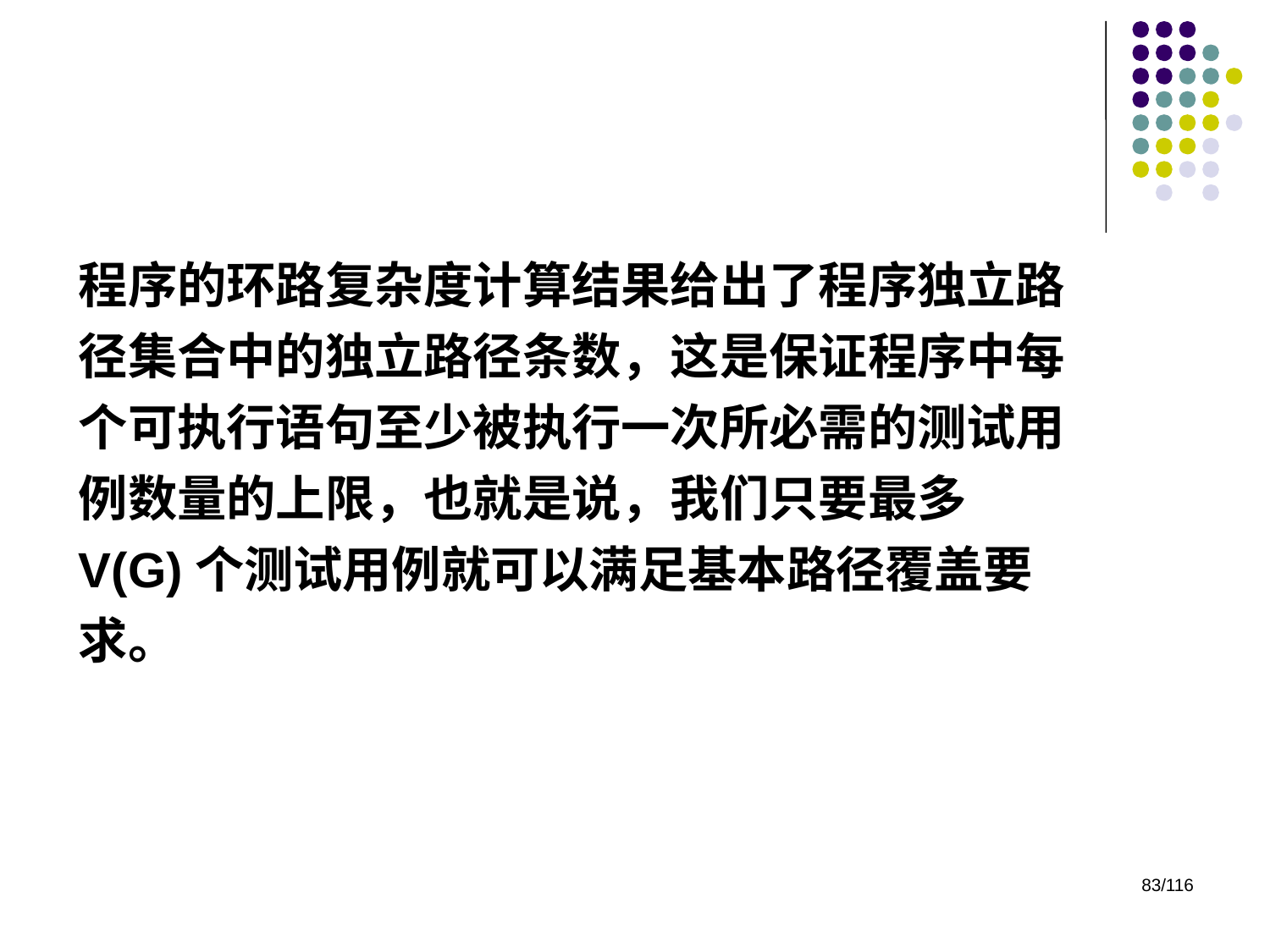

程序的环路复杂度计算结果给出了程序独立路径集合中的独立路径条数，这是保证程序中每个可执行语句至少被执行一次所必需的测试用例数量的上限，也就是说，我们只要最多V(G)个测试用例就可以满足基本路径覆盖要求。
83/116